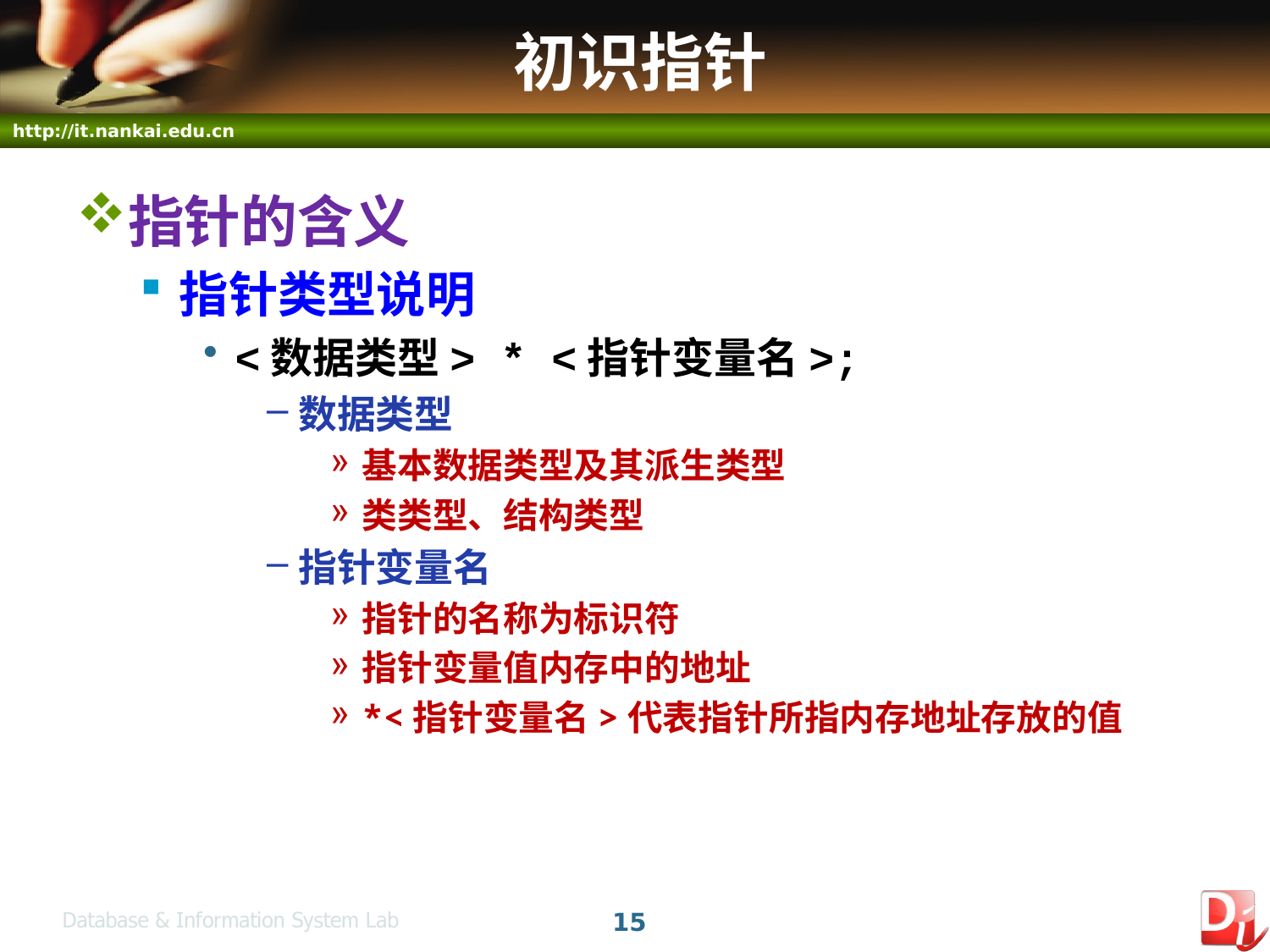

# 初识指针
指针的含义
指针类型说明
<数据类型> * <指针变量名>;
数据类型
基本数据类型及其派生类型
类类型、结构类型
指针变量名
指针的名称为标识符
指针变量值内存中的地址
*<指针变量名>代表指针所指内存地址存放的值
15
Database & Information System Lab